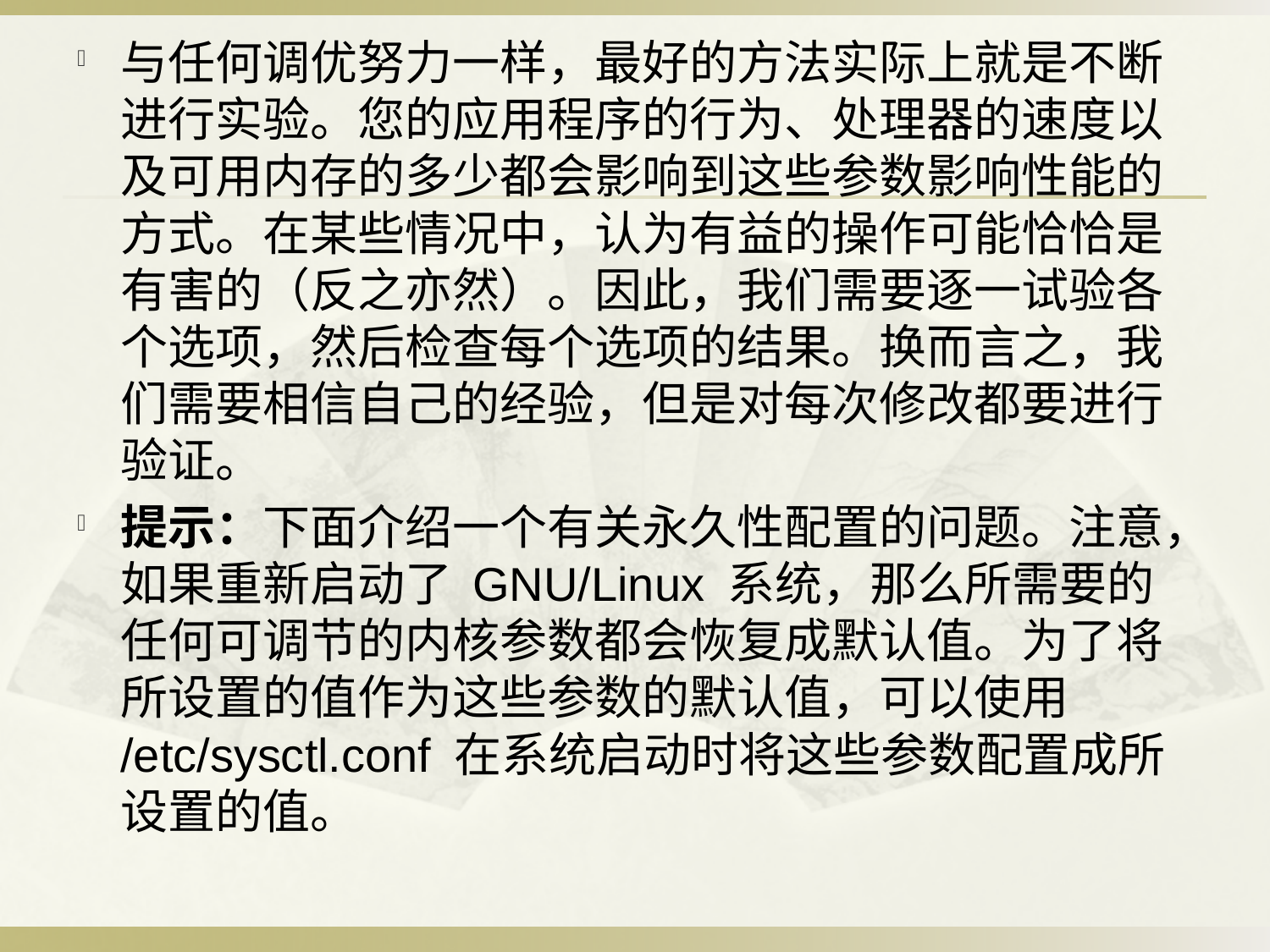

与任何调优努力一样，最好的方法实际上就是不断进行实验。您的应用程序的行为、处理器的速度以及可用内存的多少都会影响到这些参数影响性能的方式。在某些情况中，认为有益的操作可能恰恰是有害的（反之亦然）。因此，我们需要逐一试验各个选项，然后检查每个选项的结果。换而言之，我们需要相信自己的经验，但是对每次修改都要进行验证。
提示：下面介绍一个有关永久性配置的问题。注意，如果重新启动了 GNU/Linux 系统，那么所需要的任何可调节的内核参数都会恢复成默认值。为了将所设置的值作为这些参数的默认值，可以使用 /etc/sysctl.conf 在系统启动时将这些参数配置成所设置的值。